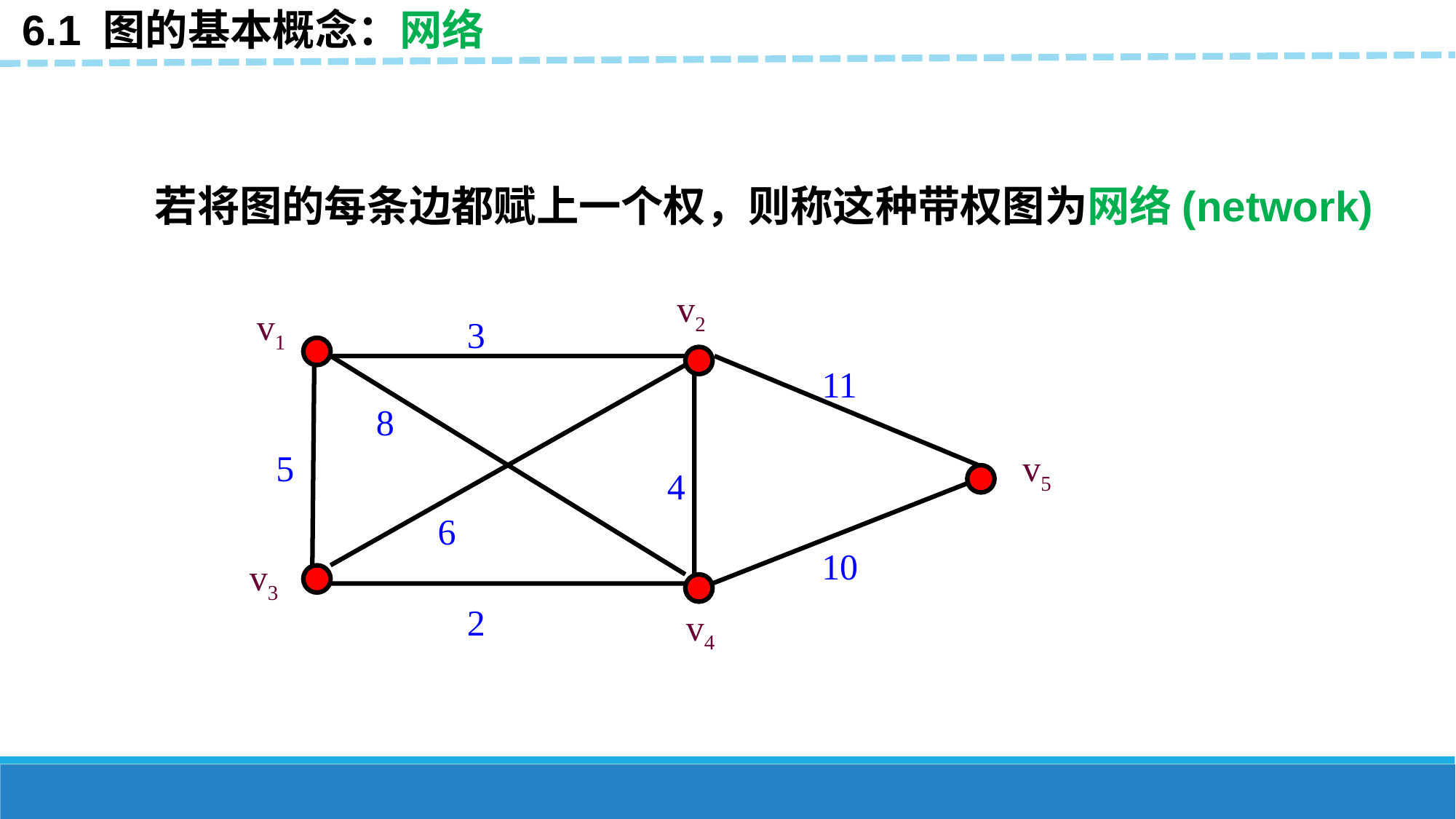

6.1 图的基本概念：网络
 若将图的每条边都赋上一个权，则称这种带权图为网络(network)
v2
v1
3

11

8
5
v5
4

6
10
v3

2
v4